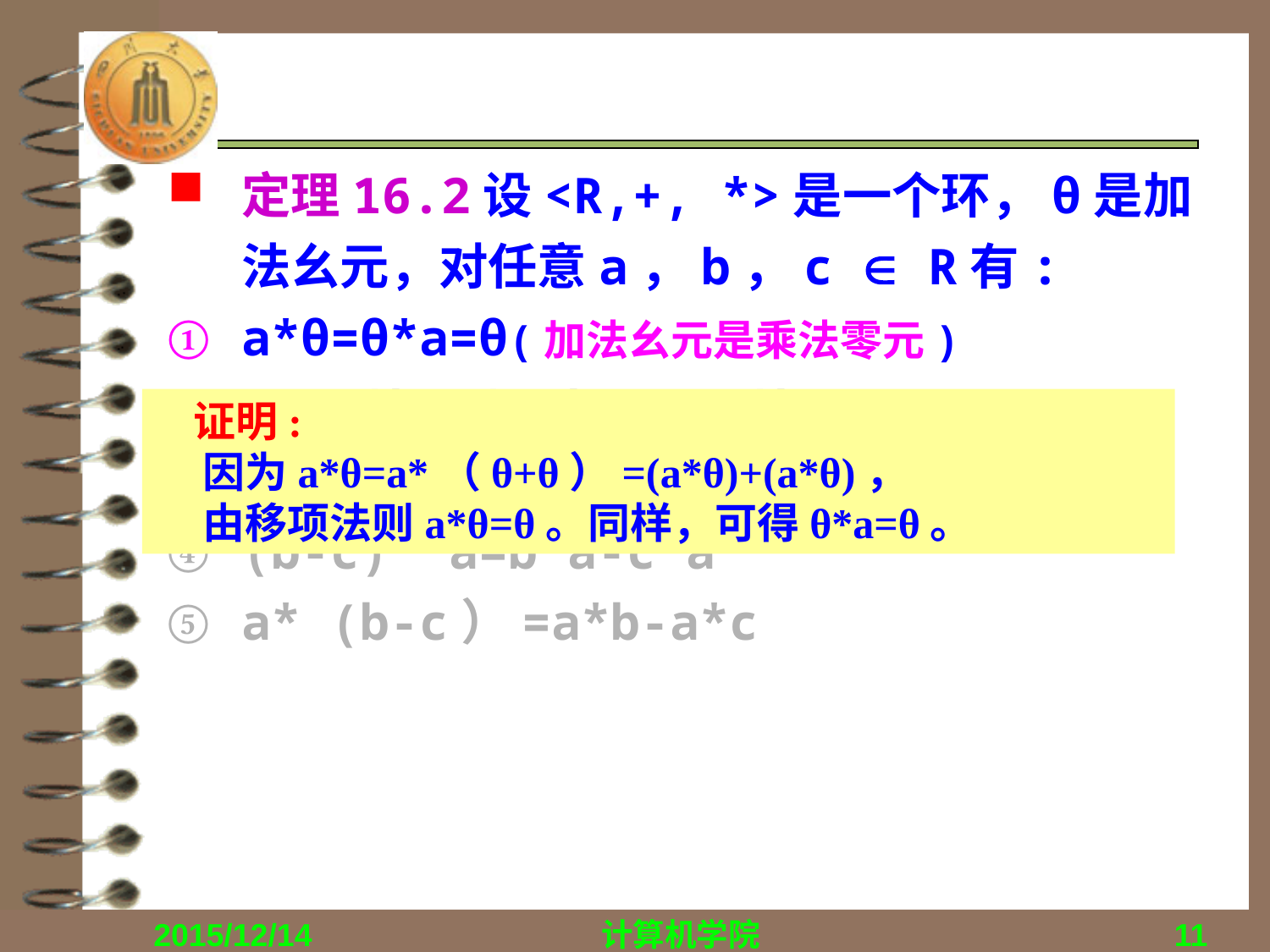

#
定理16.2设<R,+, *>是一个环，θ是加法幺元，对任意a，b，c ∈ R有:
a*θ=θ*a=θ(加法幺元是乘法零元)
(-a)*b=a*(-b)=-(a*b)
(-a) *(-b)=a*b
(b-c) *a=b*a-c*a
a* (b-c）=a*b-a*c
   证明:
    因为a*θ=a*（θ+θ）=(a*θ)+(a*θ)，
    由移项法则a*θ=θ。同样，可得θ*a=θ。
2015/12/14
计算机学院
11